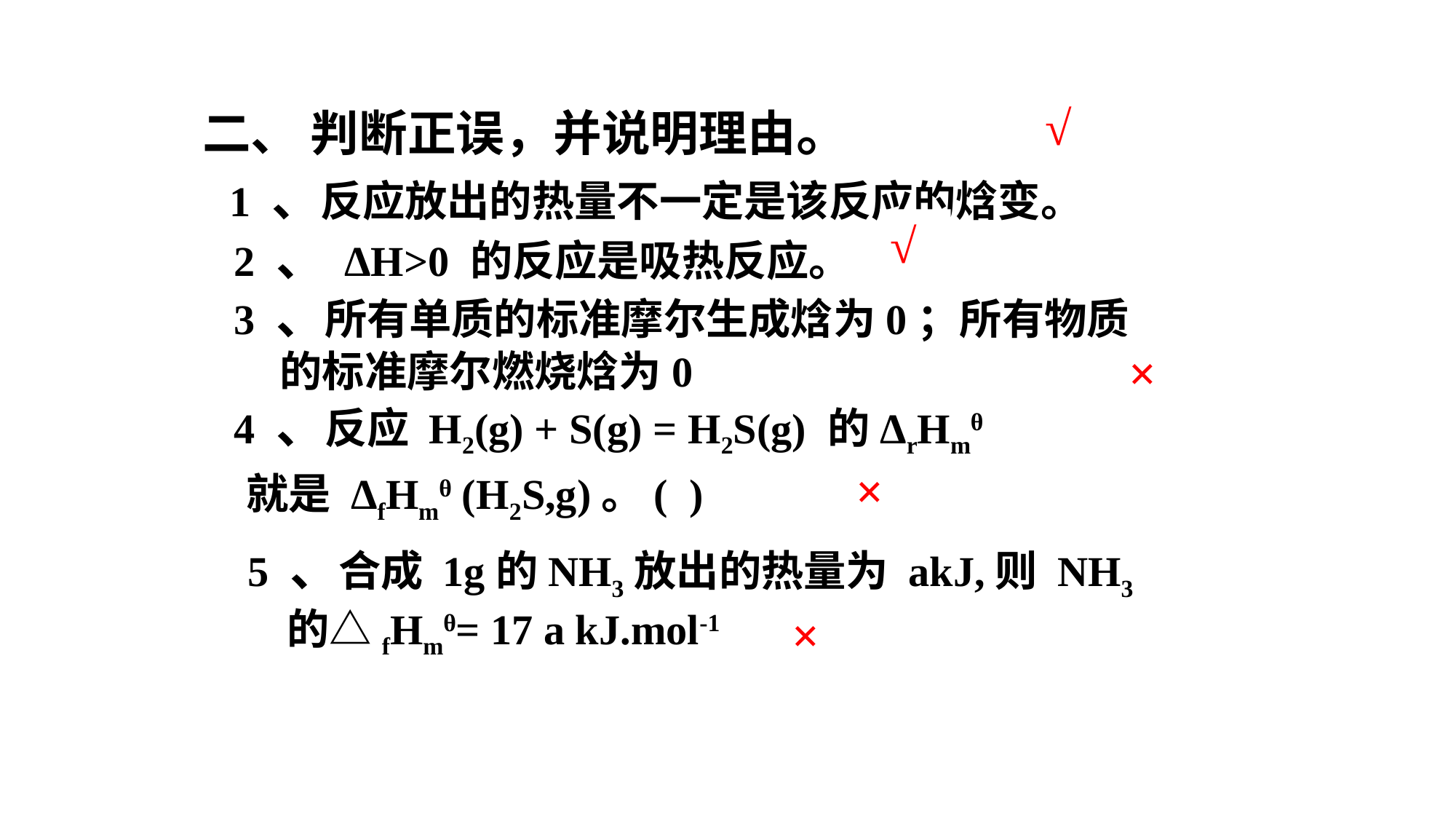

二、 判断正误，并说明理由。
  1 、反应放出的热量不一定是该反应的焓变。
   2 、 ΔH>0 的反应是吸热反应。
   3 、所有单质的标准摩尔生成焓为0；所有物质
       的标准摩尔燃烧焓为0
   4 、反应 H2(g) + S(g) = H2S(g) 的ΔrHmθ
      就是 ΔfHmθ (H2S,g)。(  )

√
√
×
×
5 、合成 1g的NH3放出的热量为 akJ,则 NH3
   的△fHmθ= 17 a kJ.mol-1
×